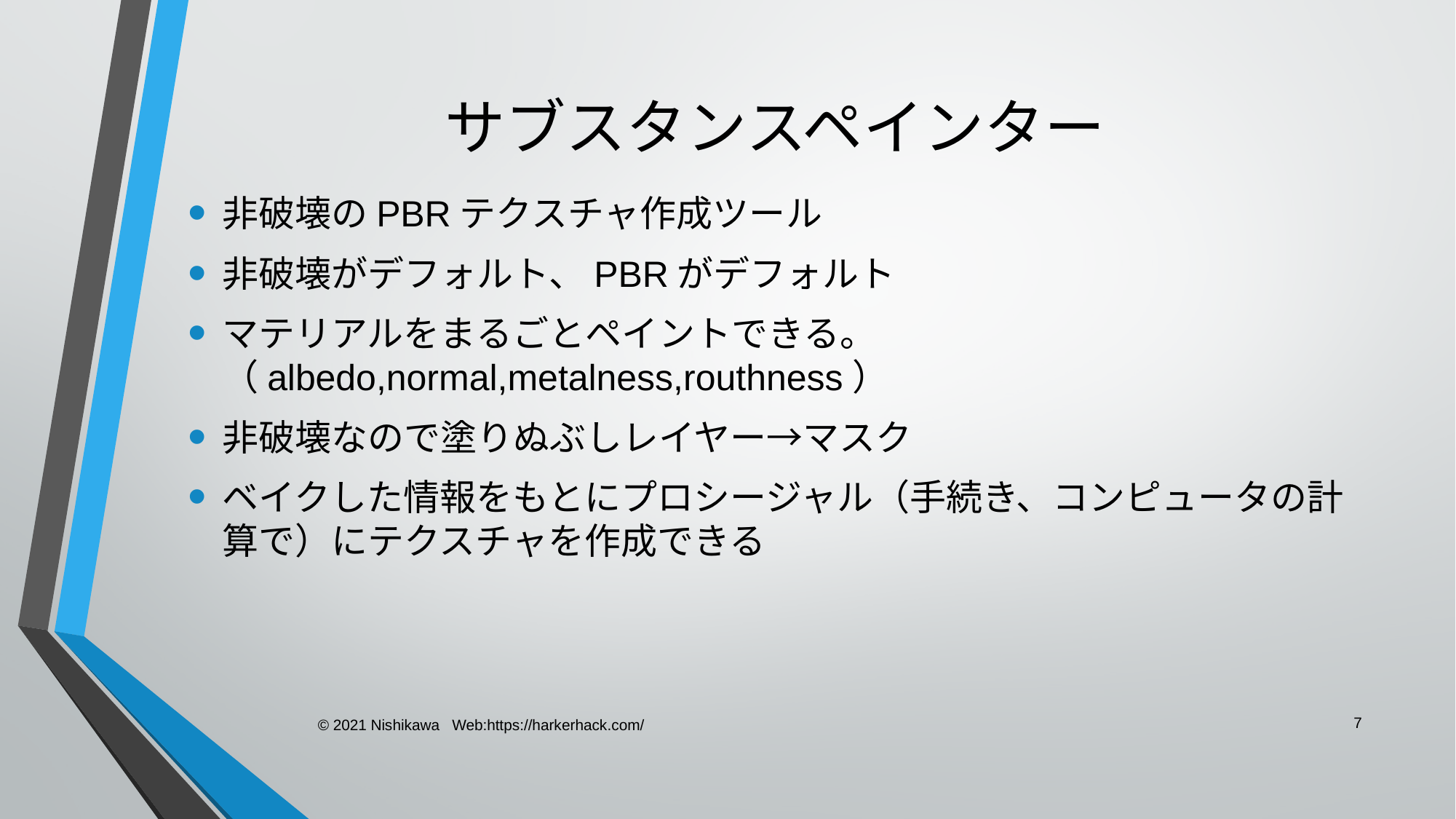

# サブスタンスペインター
非破壊のPBRテクスチャ作成ツール
非破壊がデフォルト、PBRがデフォルト
マテリアルをまるごとペイントできる。（albedo,normal,metalness,routhness）
非破壊なので塗りぬぶしレイヤー→マスク
ベイクした情報をもとにプロシージャル（手続き、コンピュータの計算で）にテクスチャを作成できる
7
© 2021 Nishikawa   Web:https://harkerhack.com/